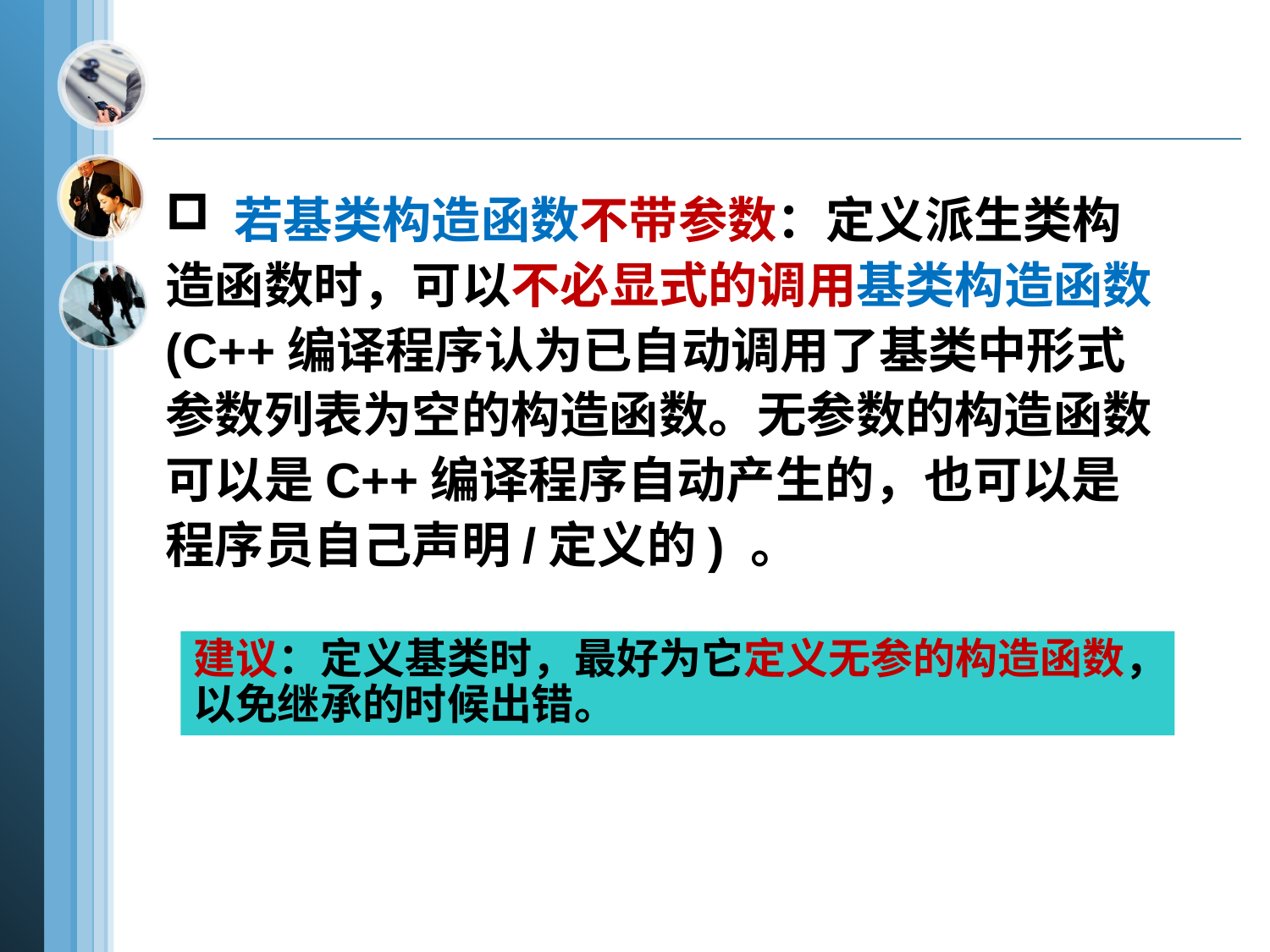

若基类构造函数不带参数：定义派生类构造函数时，可以不必显式的调用基类构造函数(C++编译程序认为已自动调用了基类中形式参数列表为空的构造函数。无参数的构造函数可以是C++编译程序自动产生的，也可以是程序员自己声明/定义的) 。
建议：定义基类时，最好为它定义无参的构造函数，
以免继承的时候出错。